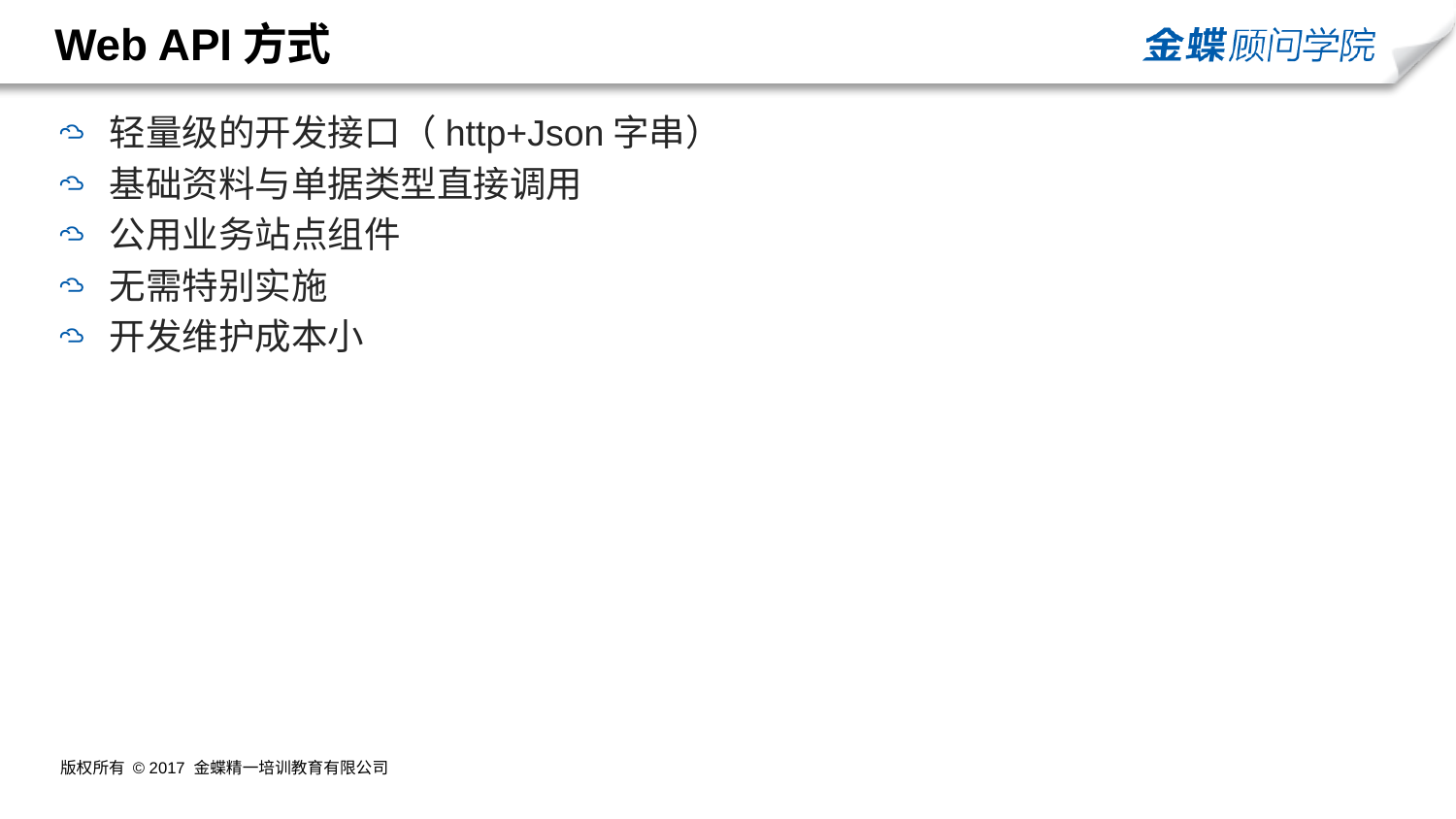

# Web API方式
轻量级的开发接口（http+Json字串）
基础资料与单据类型直接调用
公用业务站点组件
无需特别实施
开发维护成本小